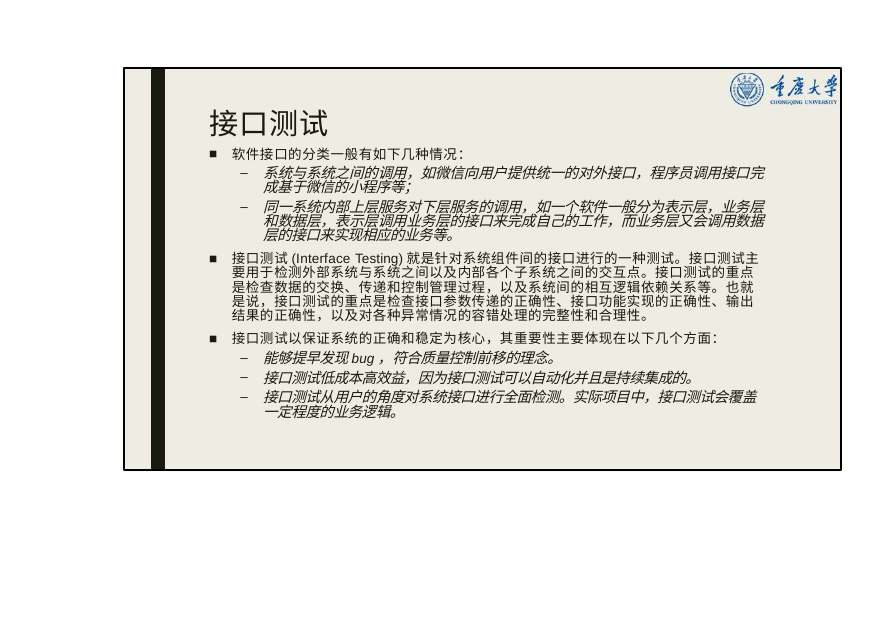

# 接口测试
软件接口的分类一般有如下几种情况：
系统与系统之间的调用，如微信向用户提供统一的对外接口，程序员调用接口完 成基于微信的小程序等；
同一系统内部上层服务对下层服务的调用，如一个软件一般分为表示层，业务层 和数据层，表示层调用业务层的接口来完成自己的工作，而业务层又会调用数据 层的接口来实现相应的业务等。
接口测试(Interface Testing)就是针对系统组件间的接口进行的一种测试。接口测试主 要用于检测外部系统与系统之间以及内部各个子系统之间的交互点。接口测试的重点 是检查数据的交换、传递和控制管理过程，以及系统间的相互逻辑依赖关系等。也就 是说，接口测试的重点是检查接口参数传递的正确性、接口功能实现的正确性、输出 结果的正确性，以及对各种异常情况的容错处理的完整性和合理性。
接口测试以保证系统的正确和稳定为核心，其重要性主要体现在以下几个方面：
能够提早发现bug，符合质量控制前移的理念。
接口测试低成本高效益，因为接口测试可以自动化并且是持续集成的。
接口测试从用户的角度对系统接口进行全面检测。实际项目中，接口测试会覆盖 一定程度的业务逻辑。